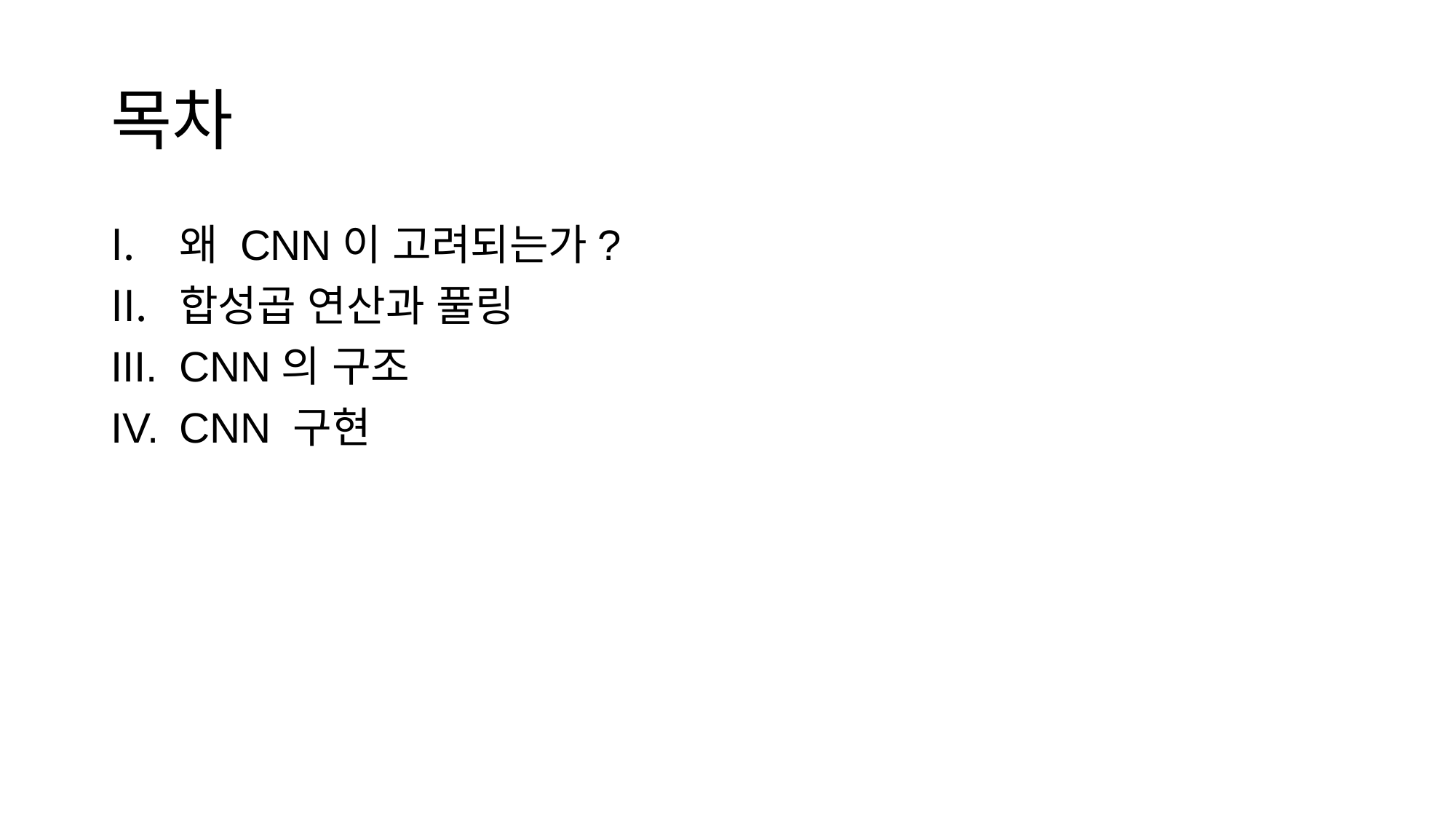

# 목차
왜 CNN이 고려되는가?
합성곱 연산과 풀링
CNN의 구조
CNN 구현